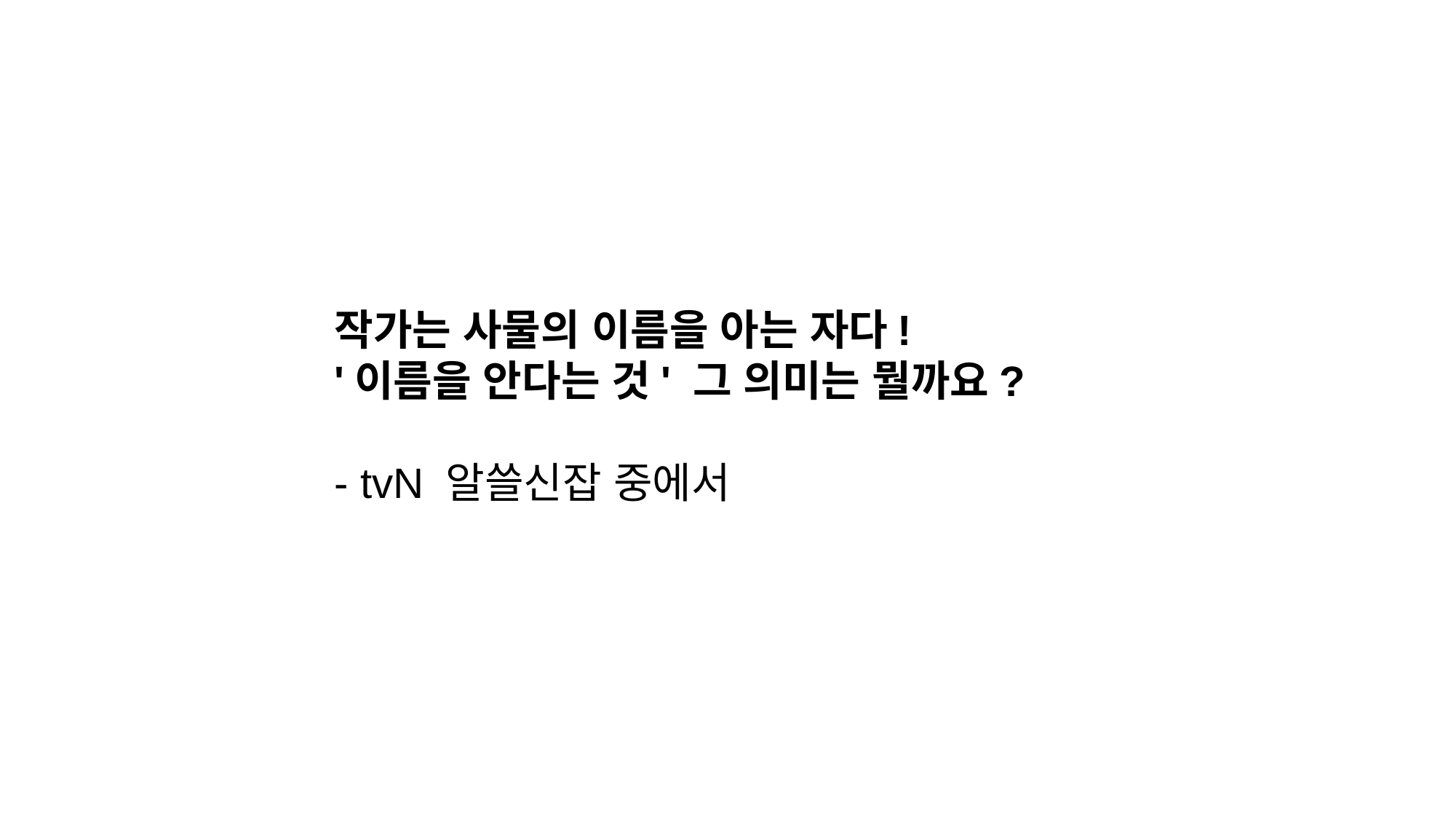

작가는 사물의 이름을 아는 자다!
'이름을 안다는 것' 그 의미는 뭘까요?

- tvN 알쓸신잡 중에서